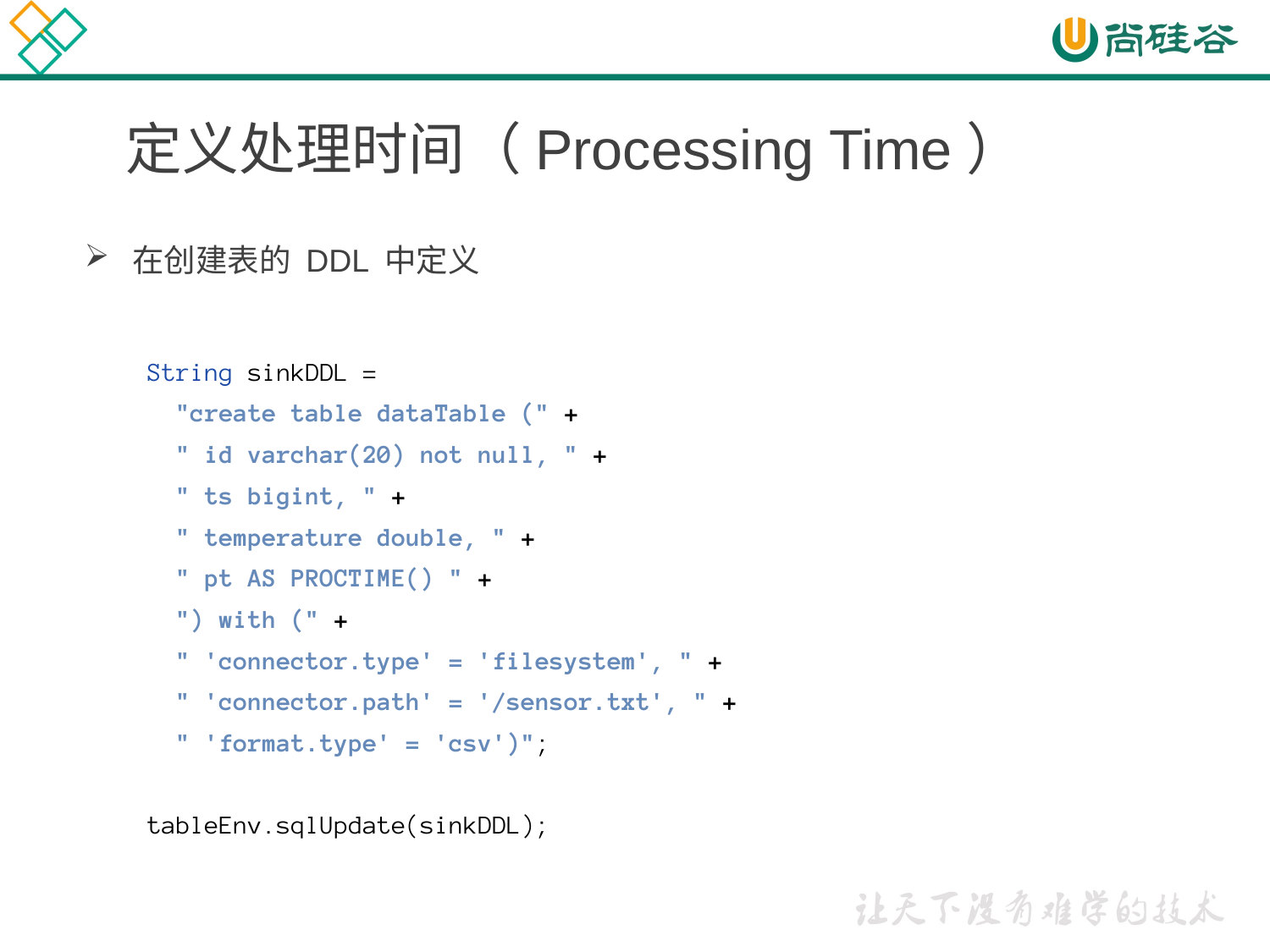

# 定义处理时间（Processing Time）
在创建表的 DDL 中定义
String sinkDDL =
  "create table dataTable (" +
  " id varchar(20) not null, " +
  " ts bigint, " +
  " temperature double, " +
  " pt AS PROCTIME() " +
  ") with (" +
  " 'connector.type' = 'filesystem', " +
  " 'connector.path' = '/sensor.txt', " +
  " 'format.type' = 'csv')";
tableEnv.sqlUpdate(sinkDDL);